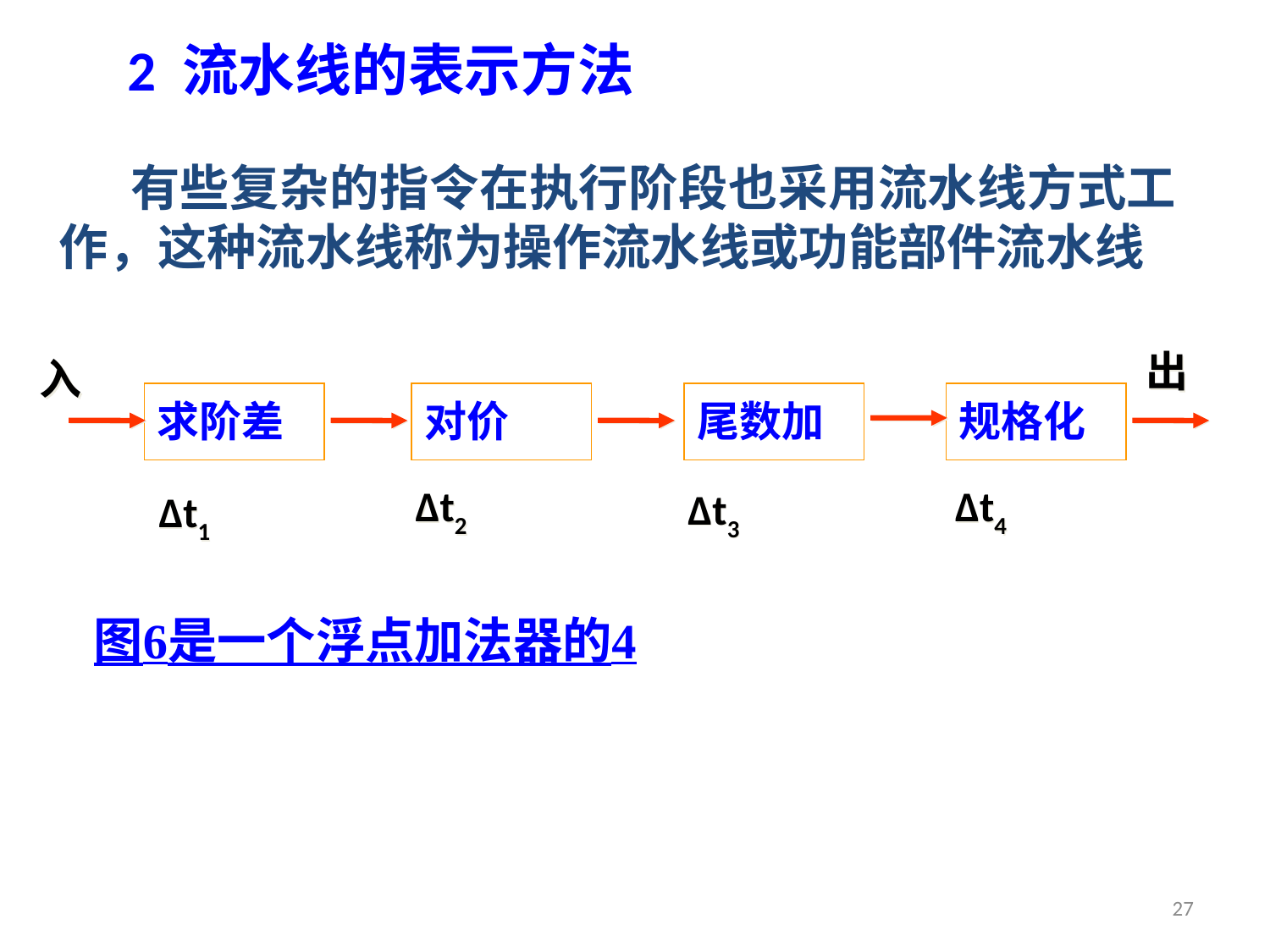

# 2 流水线的表示方法
     有些复杂的指令在执行阶段也采用流水线方式工作，这种流水线称为操作流水线或功能部件流水线
出
入
求阶差
对价
尾数加
规格化

∆t2
∆t4
∆t3
∆t1
图6是一个浮点加法器的4段流水线，它将浮点加法的执行过程分解为求阶差、对阶、尾数加、规格化4个子过程，每一个子过程可以在各自独立的功能部件上完成。
27